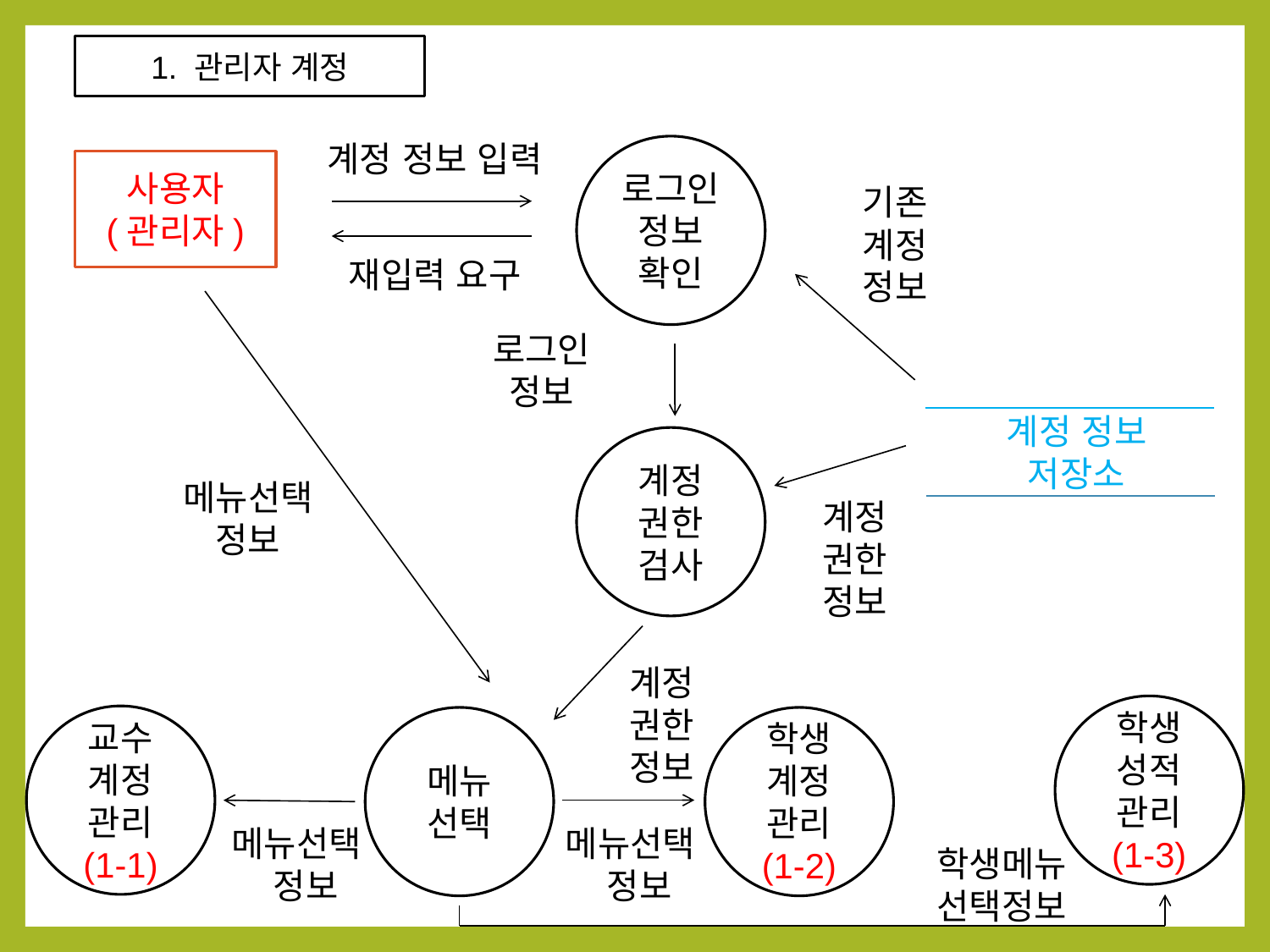

1. 관리자 계정
계정 정보 입력
재입력 요구
로그인
정보
확인
사용자
(관리자)
기존
계정
정보
로그인
정보
계정 정보
저장소
계정
권한
검사
메뉴선택 정보
계정
권한
정보
학생
성적
관리
(1-3)
계정
권한
정보
교수
계정
관리
(1-1)
메뉴
선택
학생
계정
관리
(1-2)
메뉴선택
 정보
메뉴선택
 정보
학생메뉴
선택정보